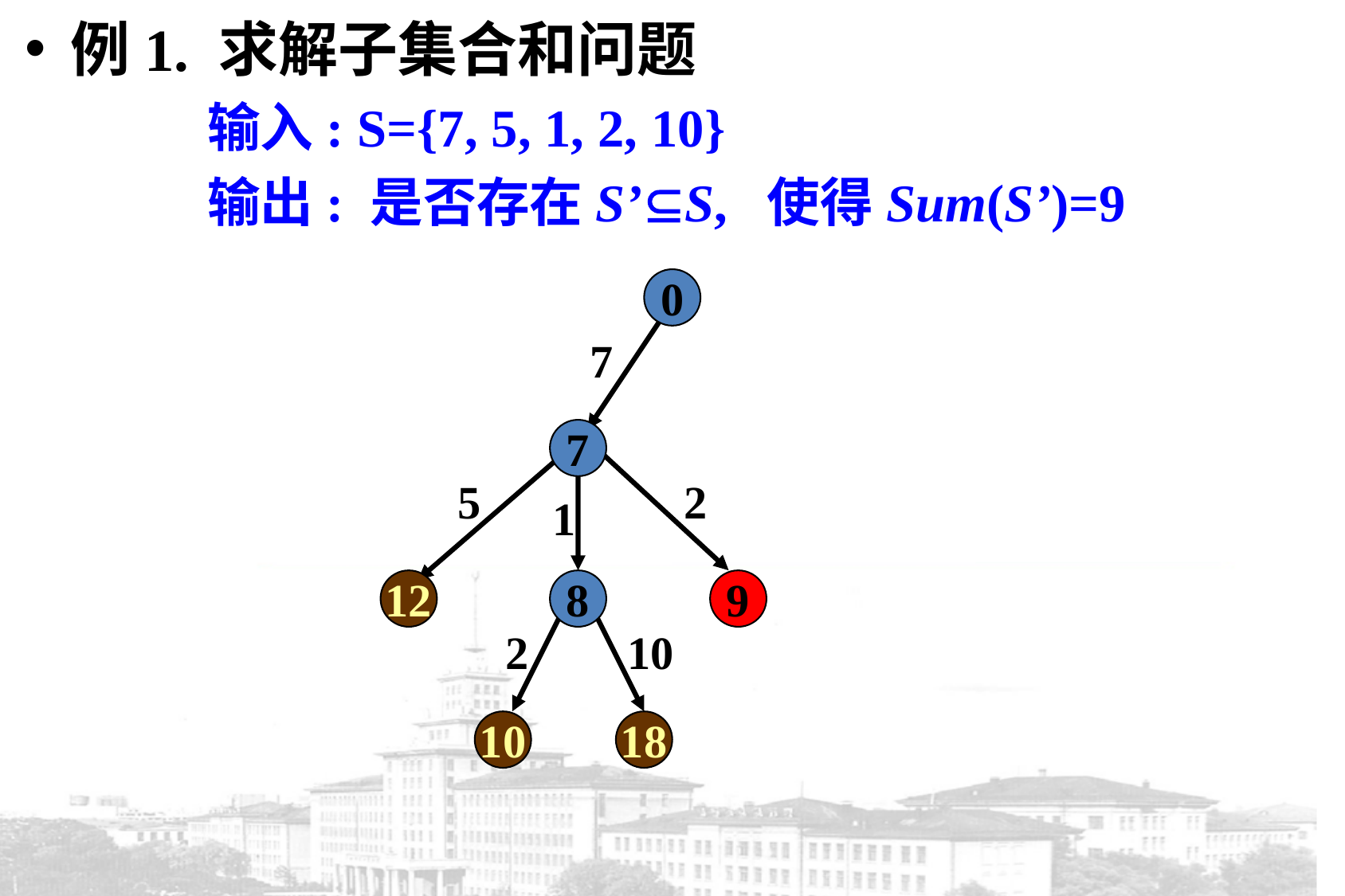

例1. 求解子集合和问题
         输入: S={7, 5, 1, 2, 10}
         输出: 是否存在S’⊆S,  使得Sum(S’)=9
0

7
7

5
2

1
12
8
9
2

10
10
18